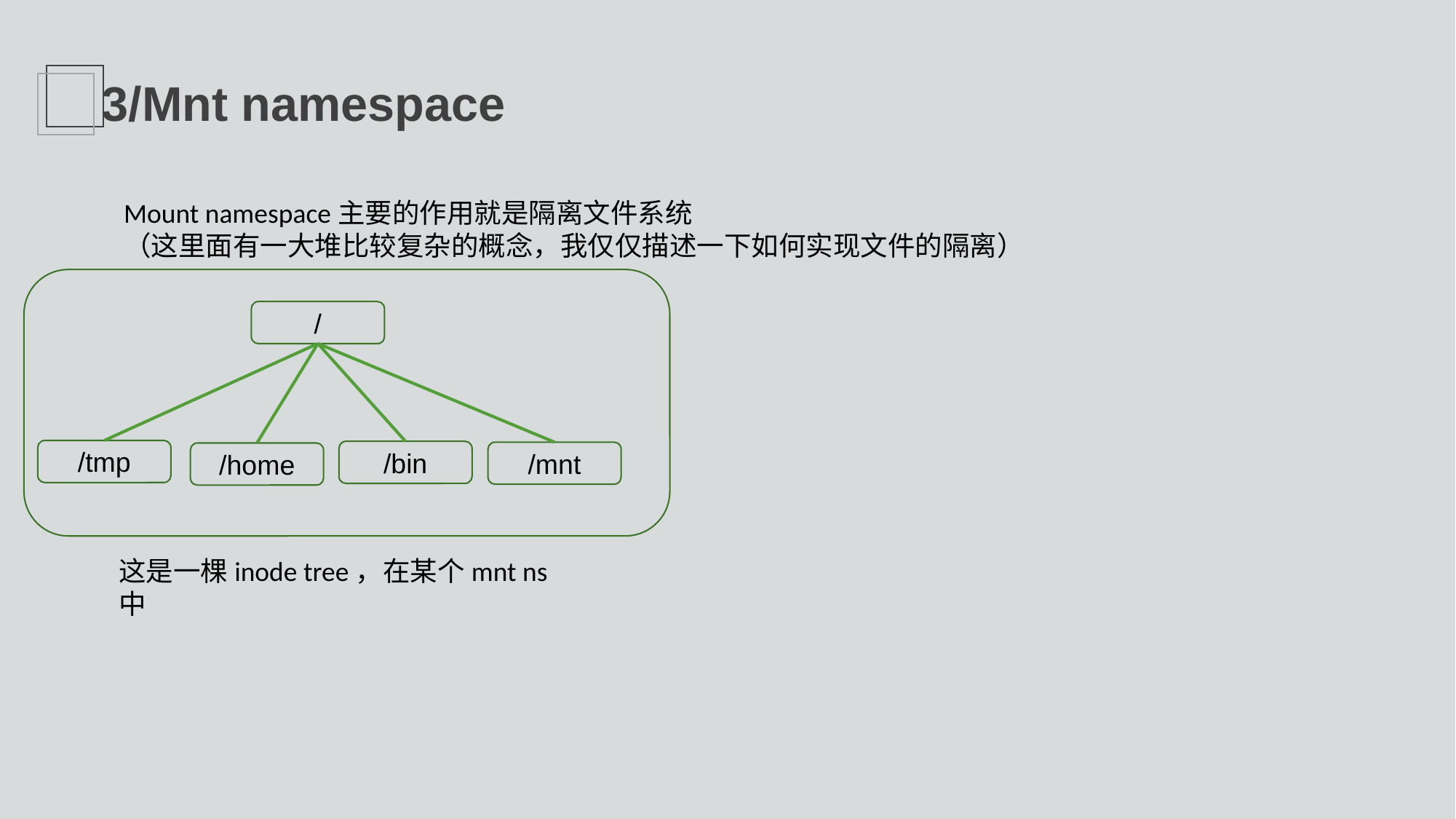

3/Mnt namespace
Mount namespace主要的作用就是隔离文件系统
（这里面有一大堆比较复杂的概念，我仅仅描述一下如何实现文件的隔离）

/
/tmp
/bin
/mnt
/home
这是一棵inode tree，在某个mnt ns中